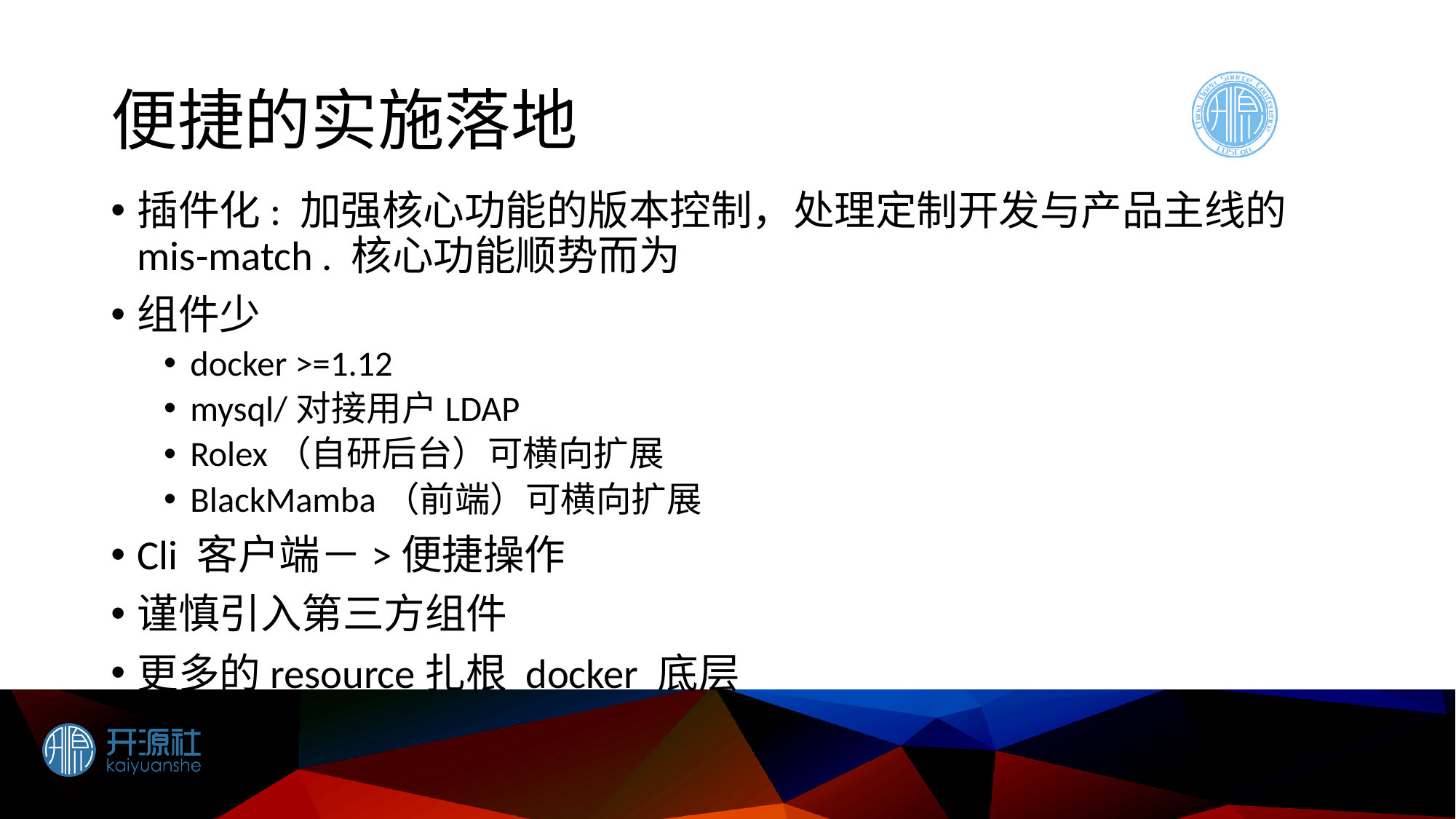

# 便捷的实施落地
插件化: 加强核心功能的版本控制，处理定制开发与产品主线的mis-match . 核心功能顺势而为
组件少
docker >=1.12
mysql/对接用户LDAP
Rolex（自研后台）可横向扩展
BlackMamba（前端）可横向扩展
Cli 客户端－>便捷操作
谨慎引入第三方组件
更多的resource扎根 docker 底层